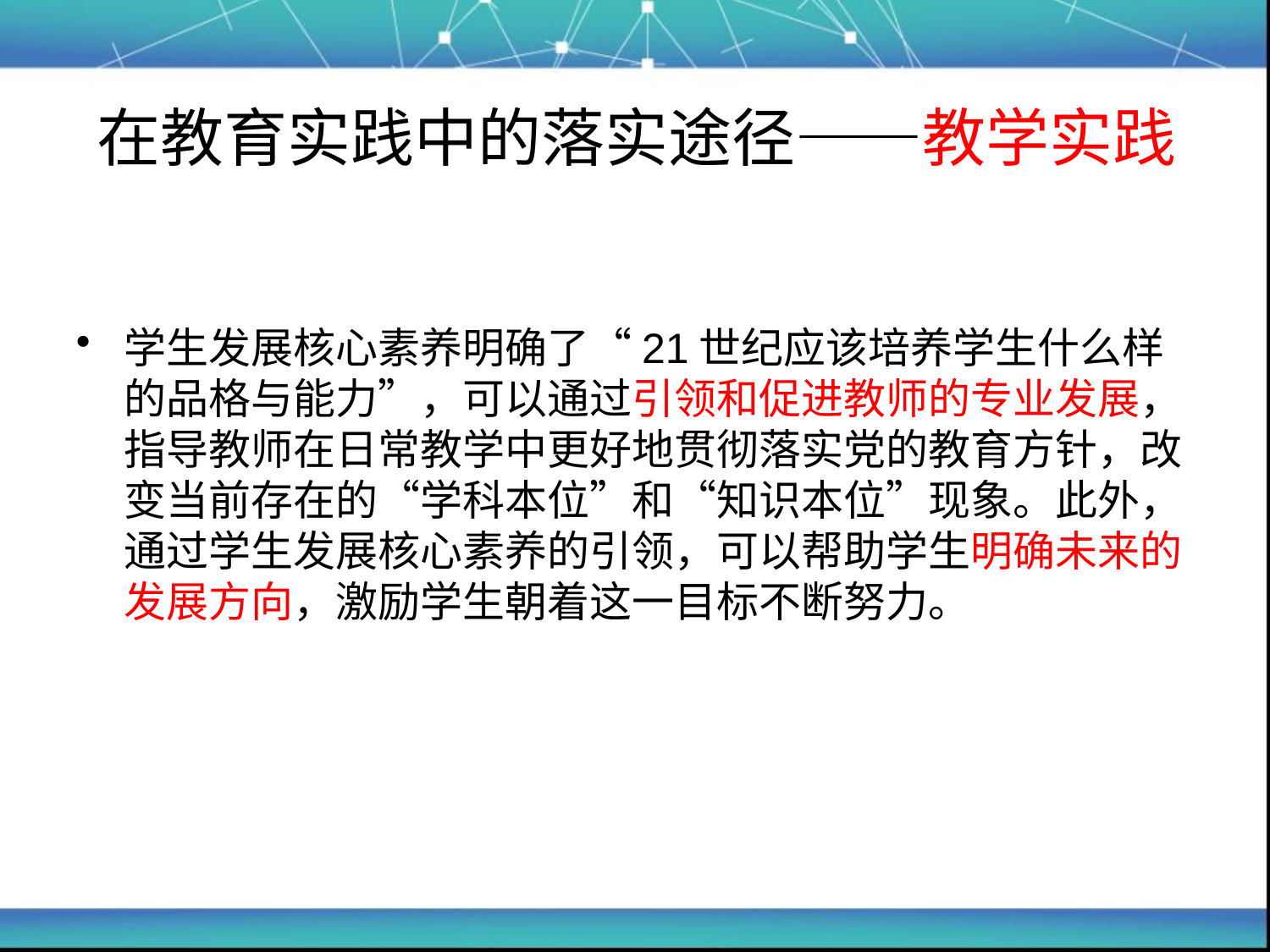

# 在教育实践中的落实途径——教学实践

学生发展核心素养明确了“21世纪应该培养学生什么样的品格与能力”，可以通过引领和促进教师的专业发展，指导教师在日常教学中更好地贯彻落实党的教育方针，改变当前存在的“学科本位”和“知识本位”现象。此外，通过学生发展核心素养的引领，可以帮助学生明确未来的发展方向，激励学生朝着这一目标不断努力。